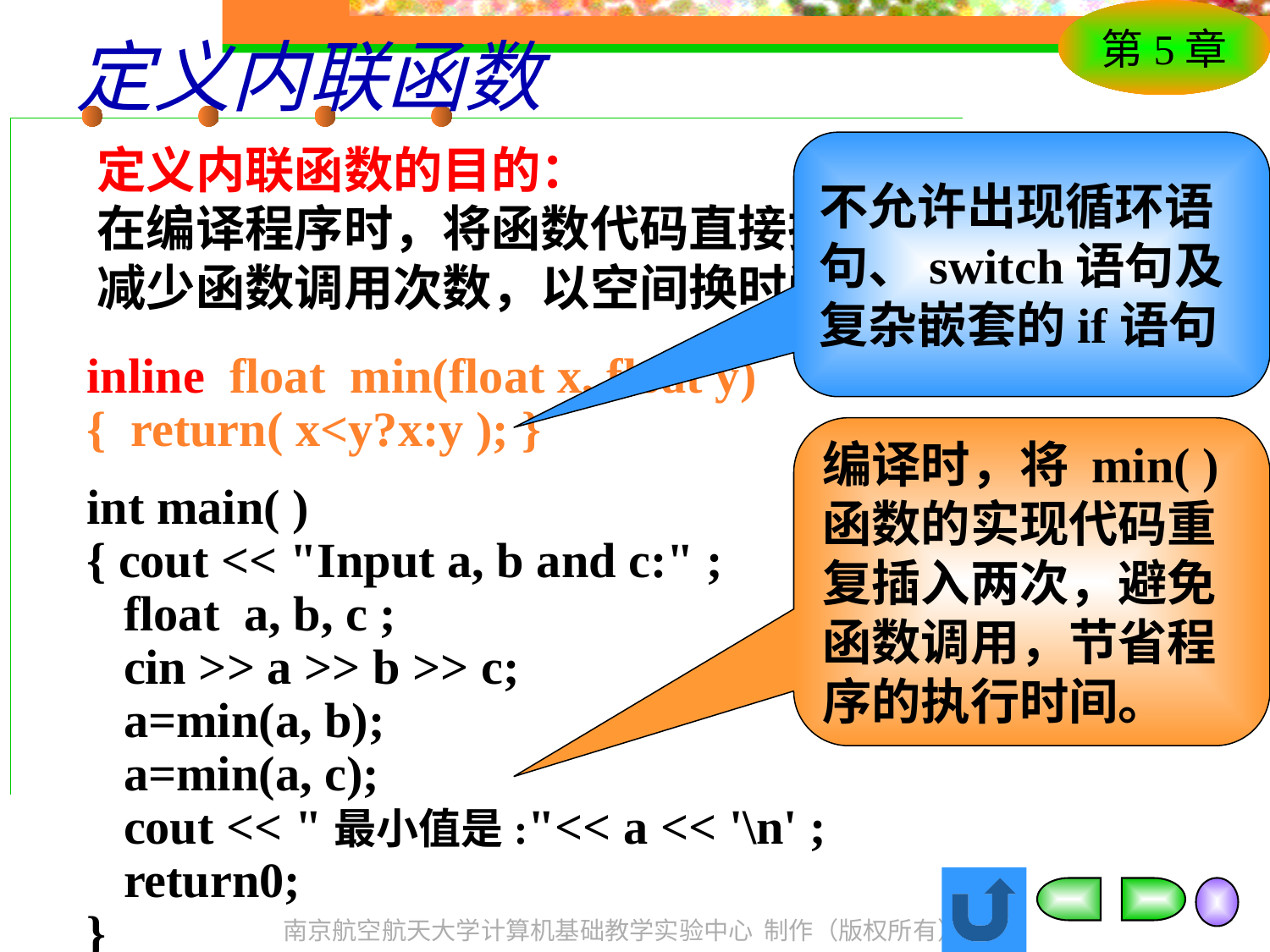

# 定义内联函数
定义内联函数的目的：
在编译程序时，将函数代码直接插入到调用处，
减少函数调用次数，以空间换时间。
不允许出现循环语句、switch语句及复杂嵌套的if语句
inline  float  min(float x, float y)
{  return( x<y?x:y ); }
int main( )
{ cout << "Input a, b and c:" ;
   float  a, b, c ;
   cin >> a >> b >> c;
   a=min(a, b);
   a=min(a, c);
   cout << "最小值是:"<< a << '\n' ;
   return0;
}
编译时，将 min( )函数的实现代码重复插入两次，避免函数调用，节省程序的执行时间。